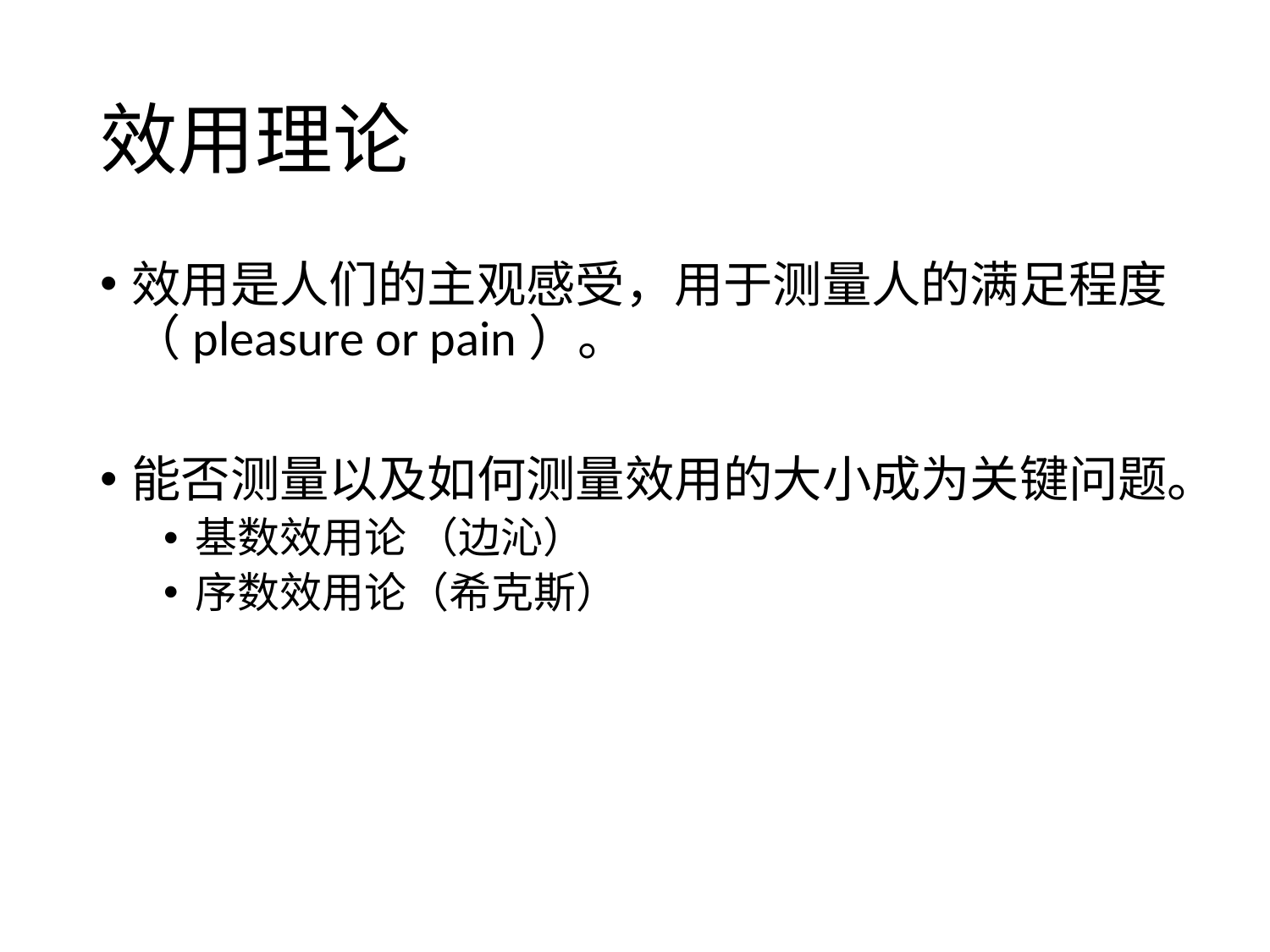

# 效用理论
效用是人们的主观感受，用于测量人的满足程度（pleasure or pain）。

能否测量以及如何测量效用的大小成为关键问题。
基数效用论 （边沁）
序数效用论（希克斯）